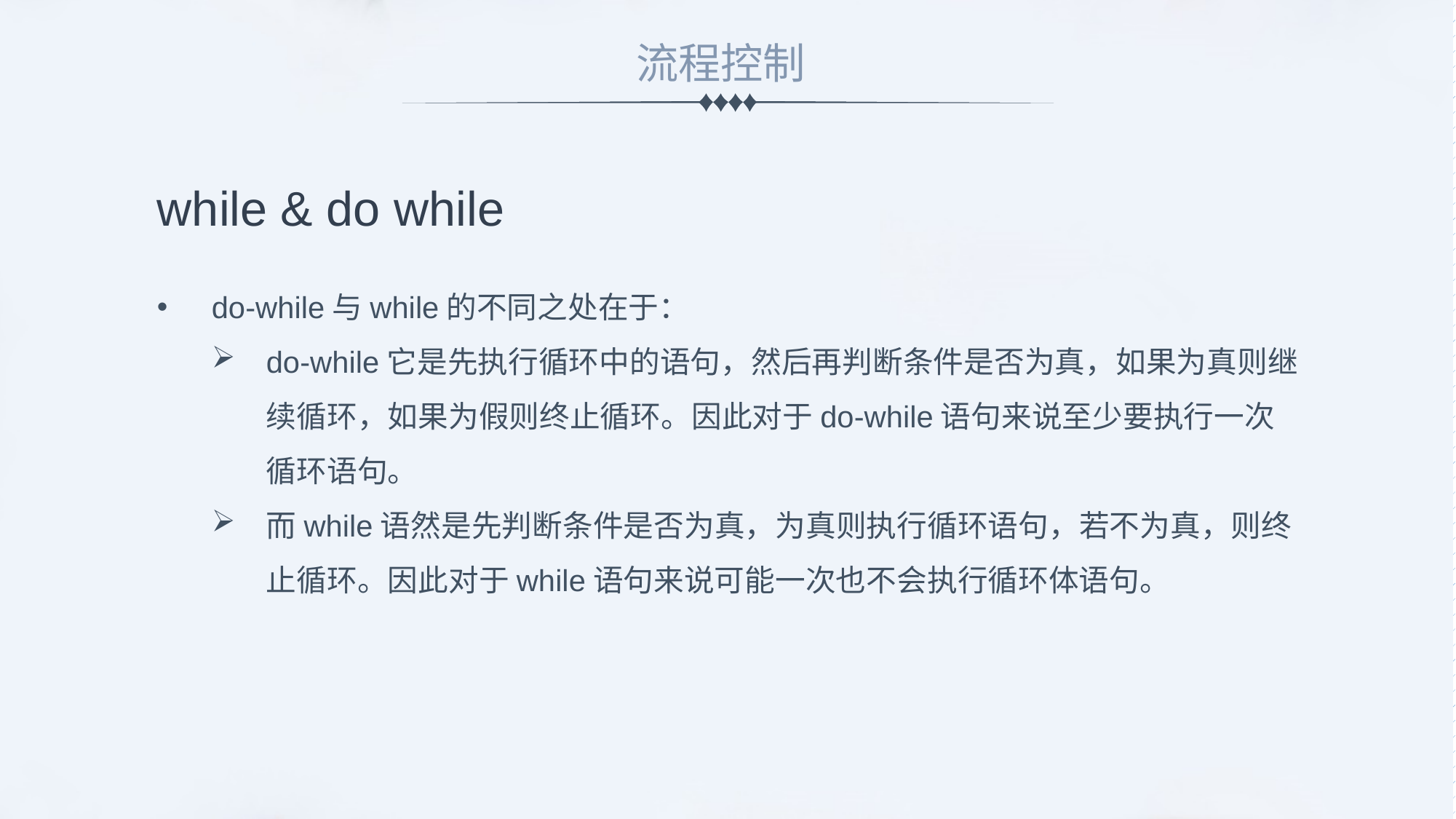

while & do while
do-while与while的不同之处在于：
do-while它是先执行循环中的语句，然后再判断条件是否为真，如果为真则继续循环，如果为假则终止循环。因此对于do-while语句来说至少要执行一次循环语句。
而while语然是先判断条件是否为真，为真则执行循环语句，若不为真，则终止循环。因此对于while语句来说可能一次也不会执行循环体语句。